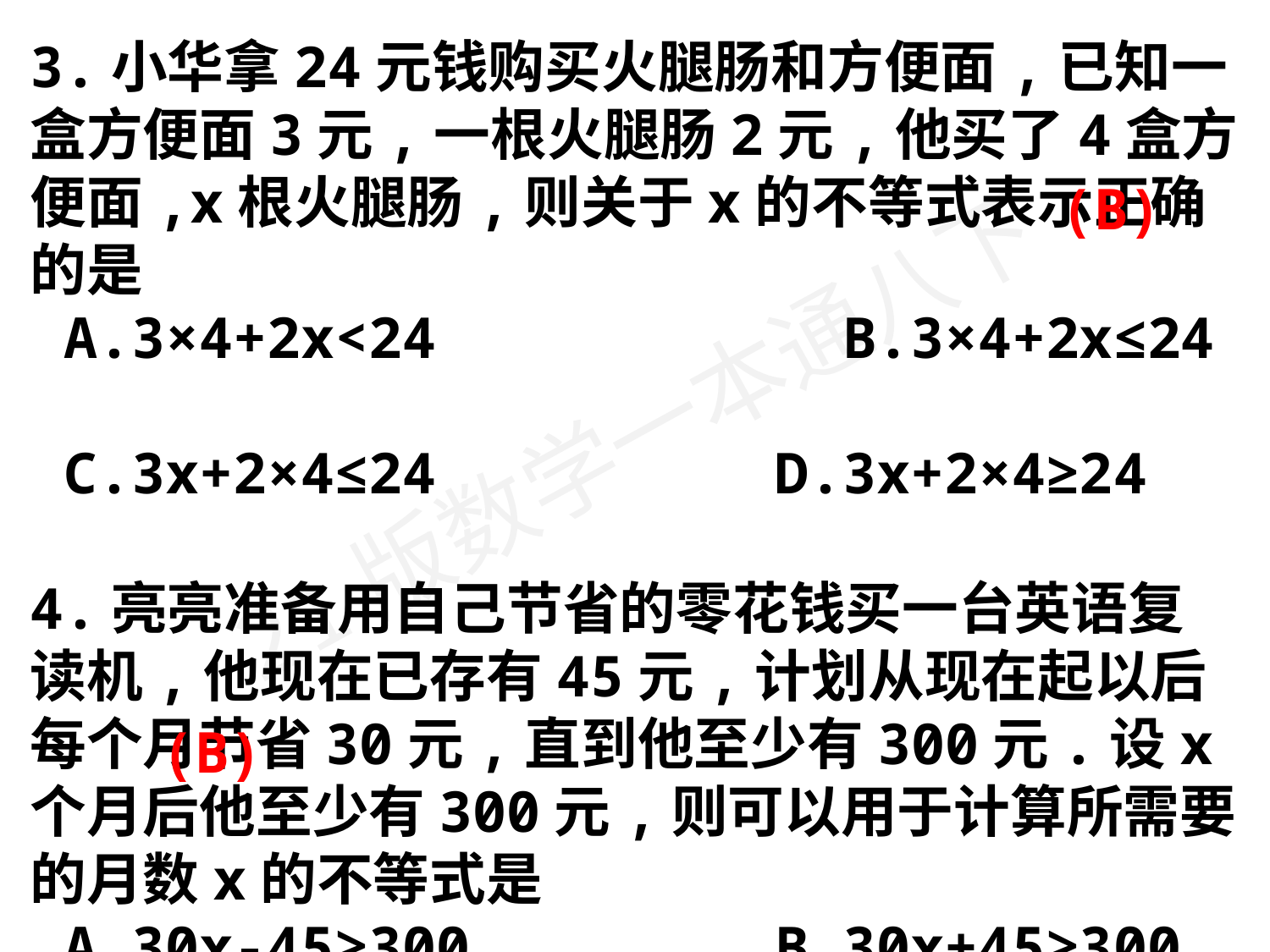

3.小华拿24元钱购买火腿肠和方便面,已知一盒方便面3元,一根火腿肠2元,他买了4盒方便面,x根火腿肠,则关于x的不等式表示正确的是
 A.3×4+2x<24	         B.3×4+2x≤24
 C.3x+2×4≤24	       D.3x+2×4≥24

4.亮亮准备用自己节省的零花钱买一台英语复读机,他现在已存有45元,计划从现在起以后每个月节省30元,直到他至少有300元.设x个月后他至少有300元,则可以用于计算所需要的月数x的不等式是
 A.30x-45≥300	       B.30x+45≥300
 C.30x-45≤300	       D.30x+45≤300
(B)
(B)